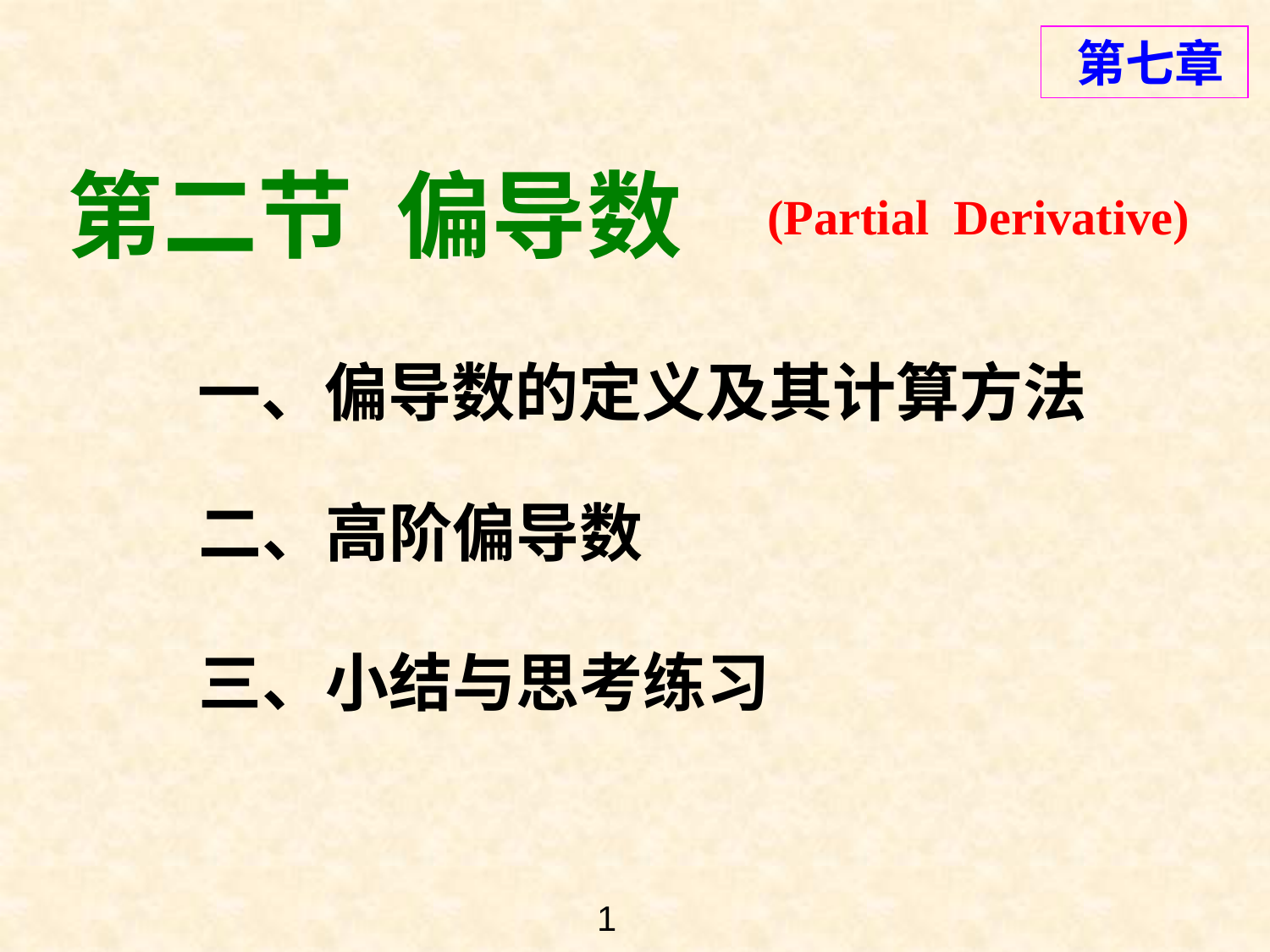

第七章
# 第二节  偏导数
(Partial  Derivative)
一、偏导数的定义及其计算方法
二、高阶偏导数
三、小结与思考练习
1